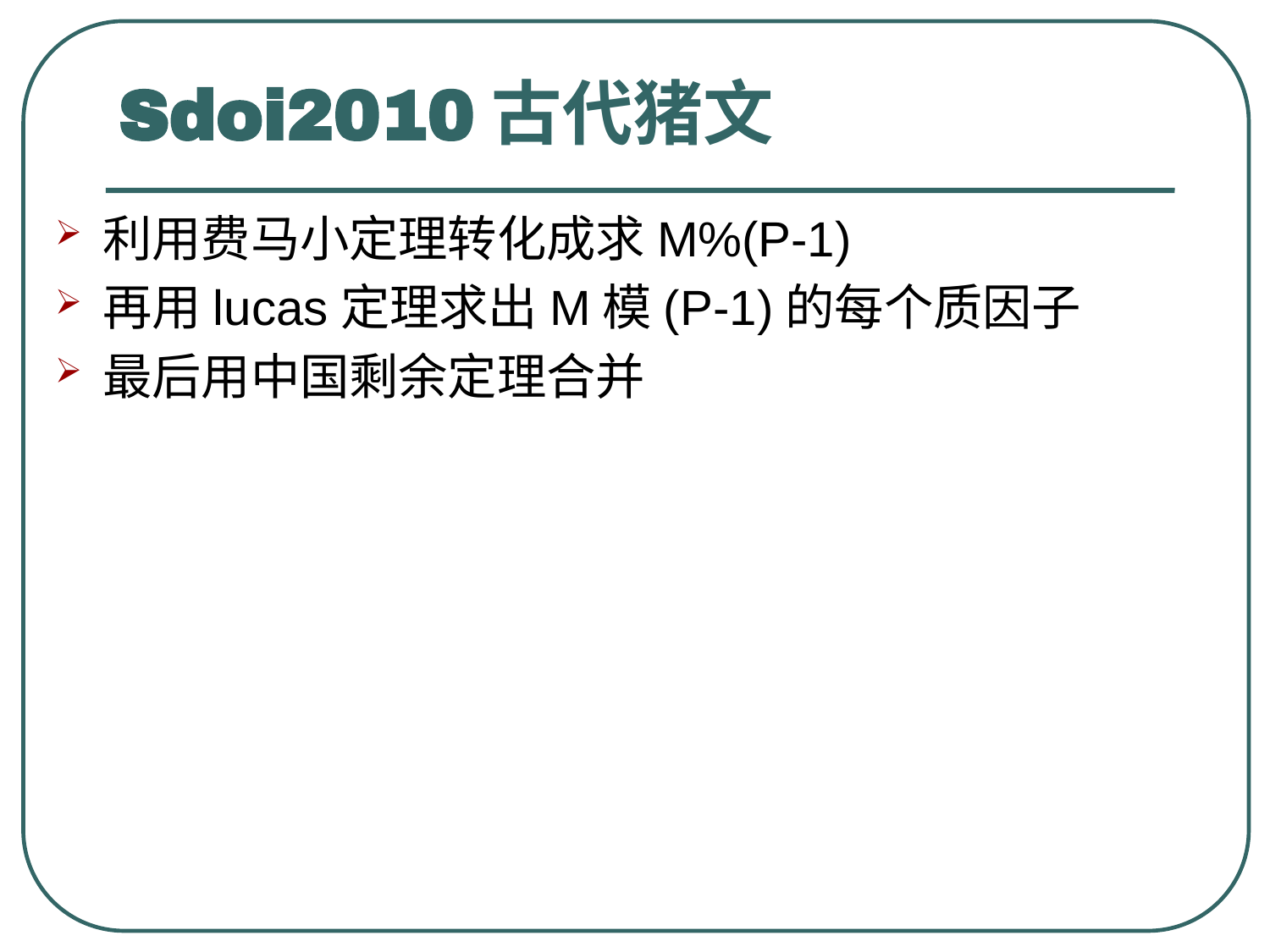

# Sdoi2010古代猪文
利用费马小定理转化成求M%(P-1)
再用lucas定理求出M模(P-1)的每个质因子
最后用中国剩余定理合并